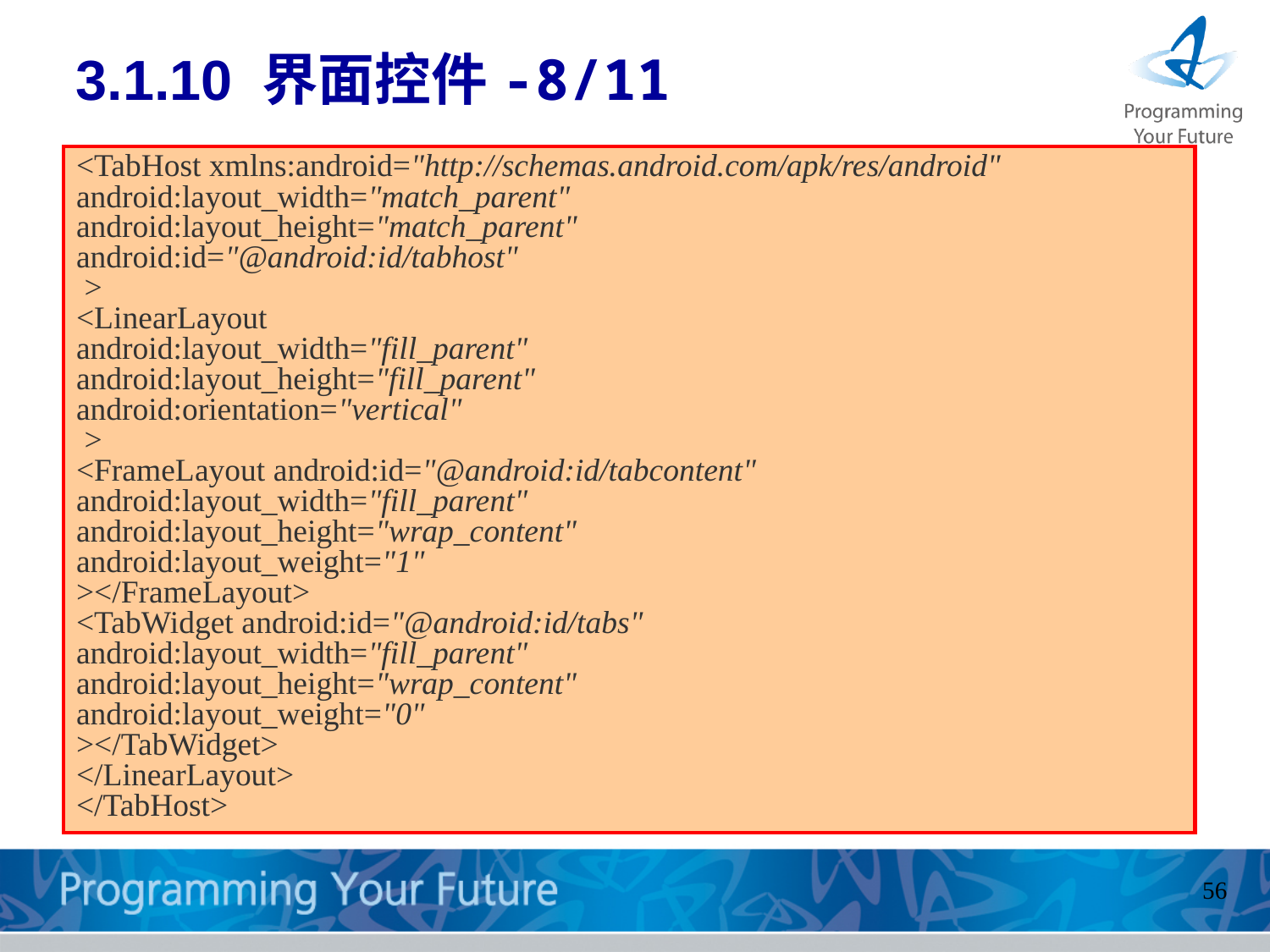

3.1.10 界面控件-8/11
<TabHost xmlns:android="http://schemas.android.com/apk/res/android"
android:layout_width="match_parent"
android:layout_height="match_parent"
android:id="@android:id/tabhost"
 >
<LinearLayout
android:layout_width="fill_parent"
android:layout_height="fill_parent"
android:orientation="vertical"
 >
<FrameLayout android:id="@android:id/tabcontent"
android:layout_width="fill_parent"
android:layout_height="wrap_content"
android:layout_weight="1"
></FrameLayout>
<TabWidget android:id="@android:id/tabs"
android:layout_width="fill_parent"
android:layout_height="wrap_content"
android:layout_weight="0"
></TabWidget>
</LinearLayout>
</TabHost>